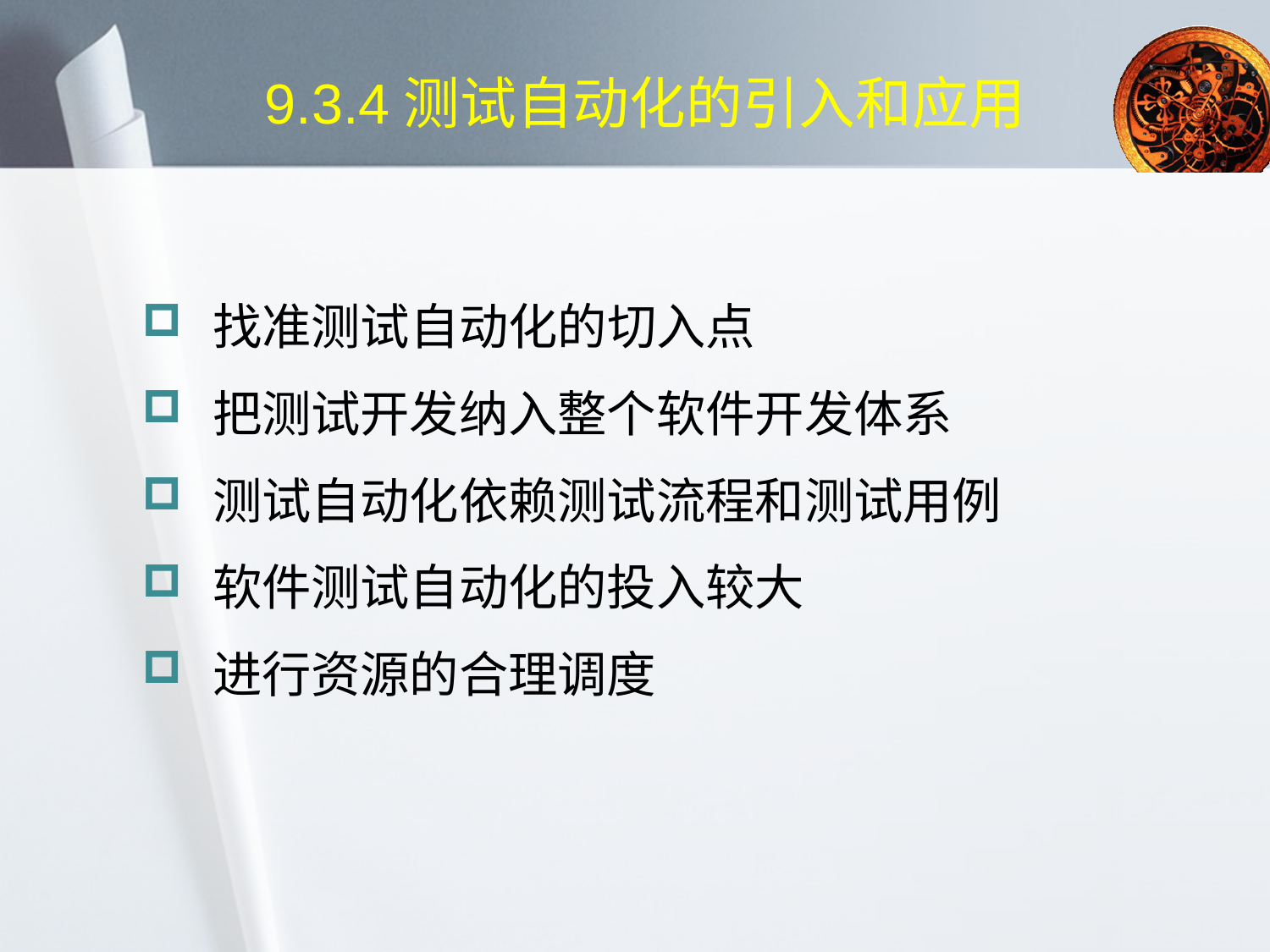

# 9.3.4测试自动化的引入和应用
 找准测试自动化的切入点
 把测试开发纳入整个软件开发体系
 测试自动化依赖测试流程和测试用例
 软件测试自动化的投入较大
 进行资源的合理调度